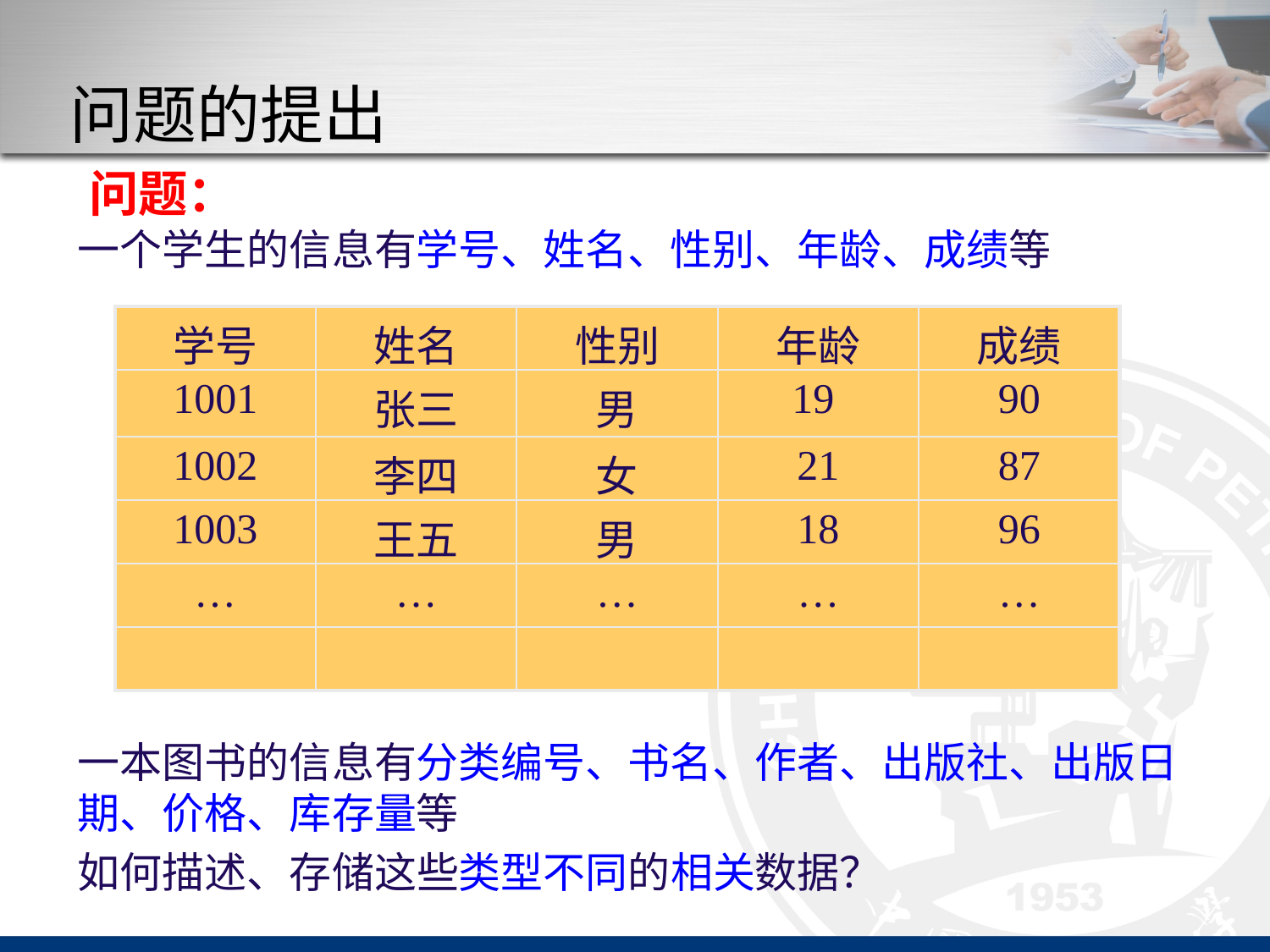

# 问题的提出
 问题：
一个学生的信息有学号、姓名、性别、年龄、成绩等

一本图书的信息有分类编号、书名、作者、出版社、出版日期、价格、库存量等
如何描述、存储这些类型不同的相关数据？
| 学号 | 姓名 | 性别 | 年龄 | 成绩 |
| --- | --- | --- | --- | --- |
| 1001 | 张三 | 男 | 19 | 90 |
| 1002 | 李四 | 女 | 21 | 87 |
| 1003 | 王五 | 男 | 18 | 96 |
| … | … | … | … | … |
|  |  |  |  |  |